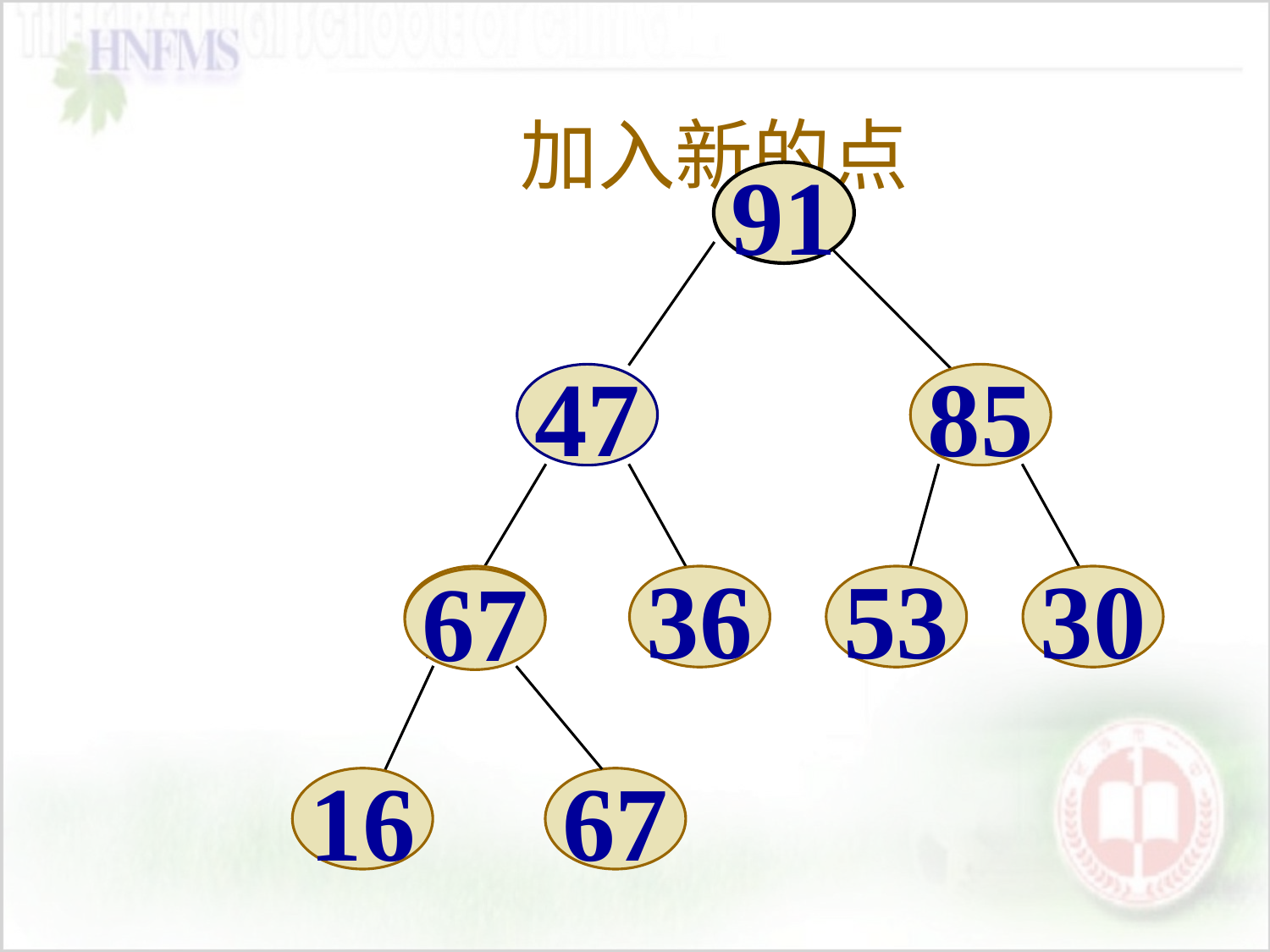

# 加入新的点
91

47
85

24
36
53
30
67

16
67